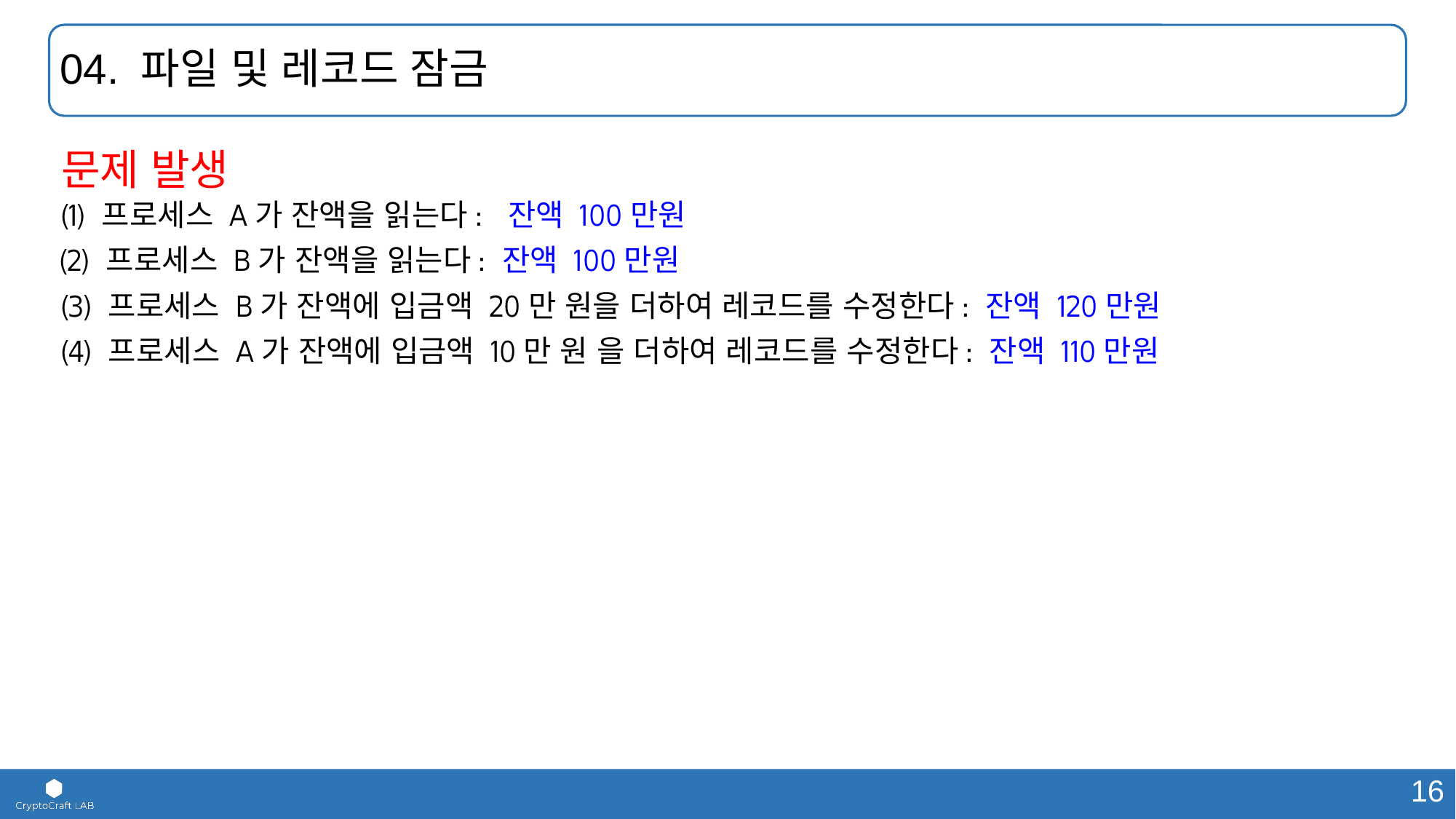

# 04. 파일 및 레코드 잠금
문제 발생
(1) 프로세스 A가 잔액을 읽는다:  잔액 100만원
(2) 프로세스 B가 잔액을 읽는다: 잔액 100만원
(3) 프로세스 B가 잔액에 입금액 20만 원을 더하여 레코드를 수정한다: 잔액 120만원
(4) 프로세스 A가 잔액에 입금액 10만 원 을 더하여 레코드를 수정한다: 잔액 110만원